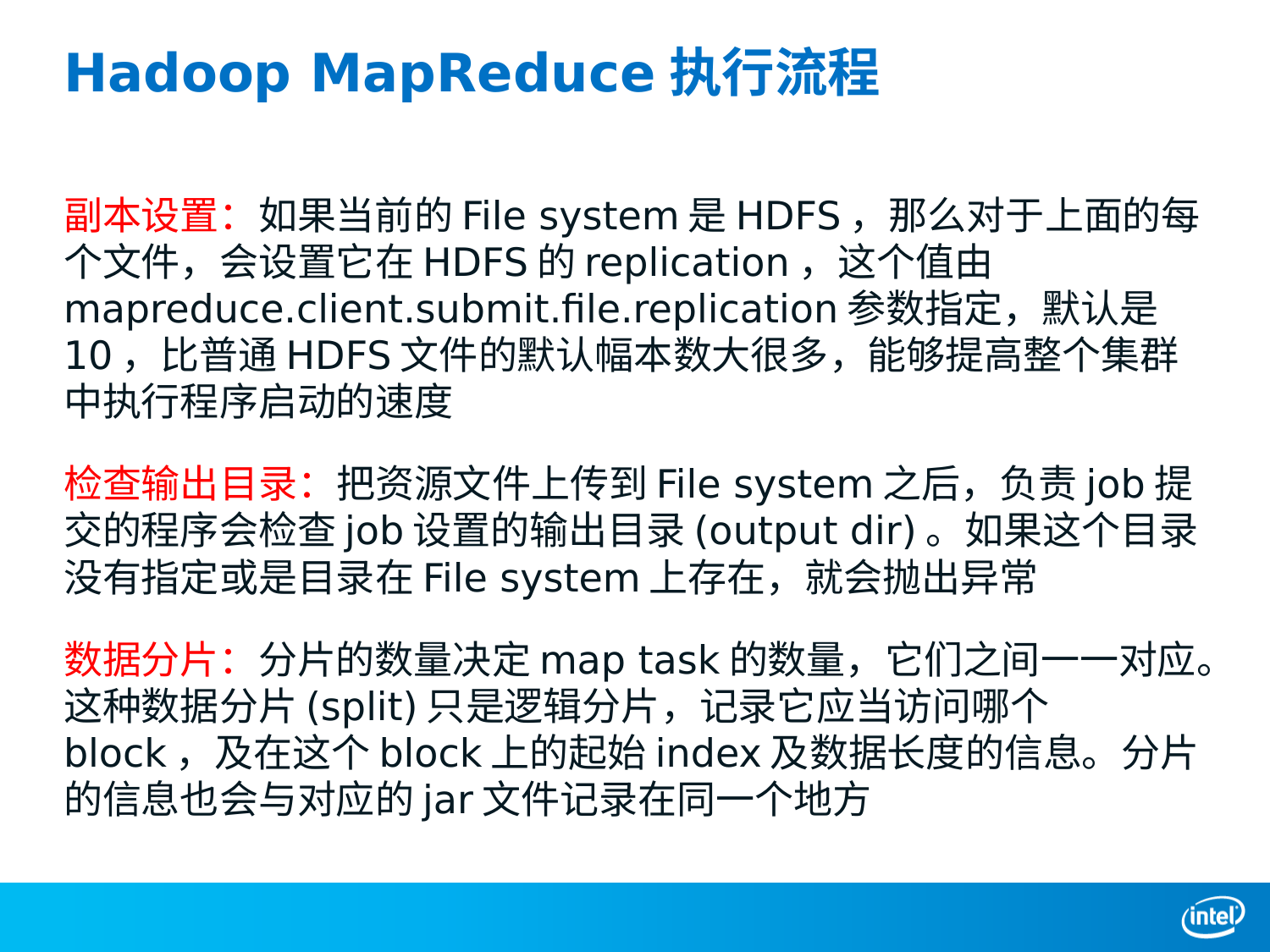

# Hadoop MapReduce执行流程
副本设置：如果当前的File system是HDFS，那么对于上面的每个文件，会设置它在HDFS的replication，这个值由 mapreduce.client.submit.file.replication参数指定，默认是10，比普通HDFS文件的默认幅本数大很多，能够提高整个集群中执行程序启动的速度
检查输出目录：把资源文件上传到File system之后，负责job提交的程序会检查job设置的输出目录(output dir)。如果这个目录没有指定或是目录在File system上存在，就会抛出异常
数据分片：分片的数量决定map task的数量，它们之间一一对应。这种数据分片(split)只是逻辑分片，记录它应当访问哪个block，及在这个block上的起始index及数据长度的信息。分片的信息也会与对应的jar文件记录在同一个地方